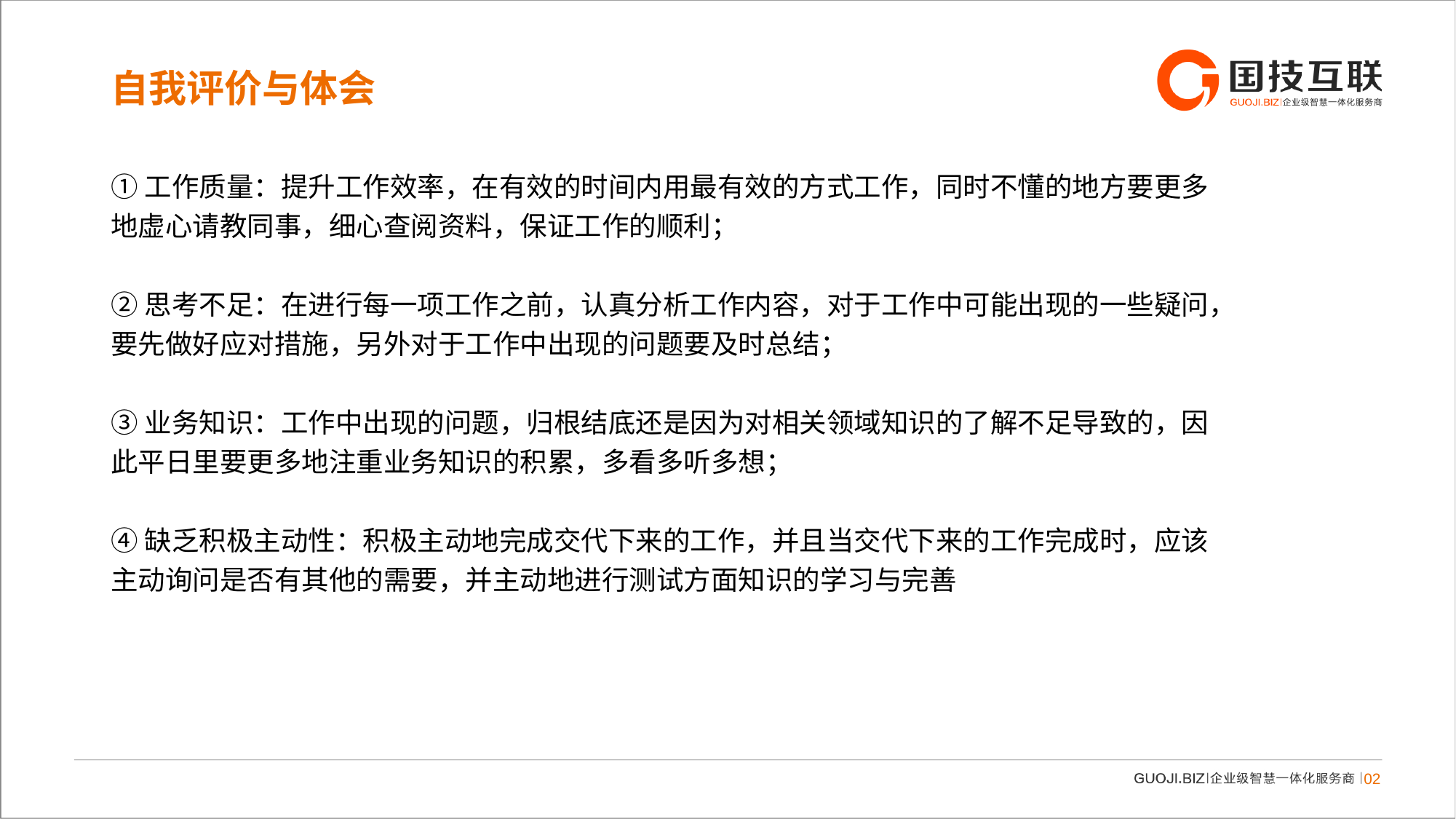

# 自我评价与体会
①工作质量：提升工作效率，在有效的时间内用最有效的方式工作，同时不懂的地方要更多地虚心请教同事，细心查阅资料，保证工作的顺利；

②思考不足：在进行每一项工作之前，认真分析工作内容，对于工作中可能出现的一些疑问，要先做好应对措施，另外对于工作中出现的问题要及时总结；

③业务知识：工作中出现的问题，归根结底还是因为对相关领域知识的了解不足导致的，因此平日里要更多地注重业务知识的积累，多看多听多想；

④缺乏积极主动性：积极主动地完成交代下来的工作，并且当交代下来的工作完成时，应该主动询问是否有其他的需要，并主动地进行测试方面知识的学习与完善
02